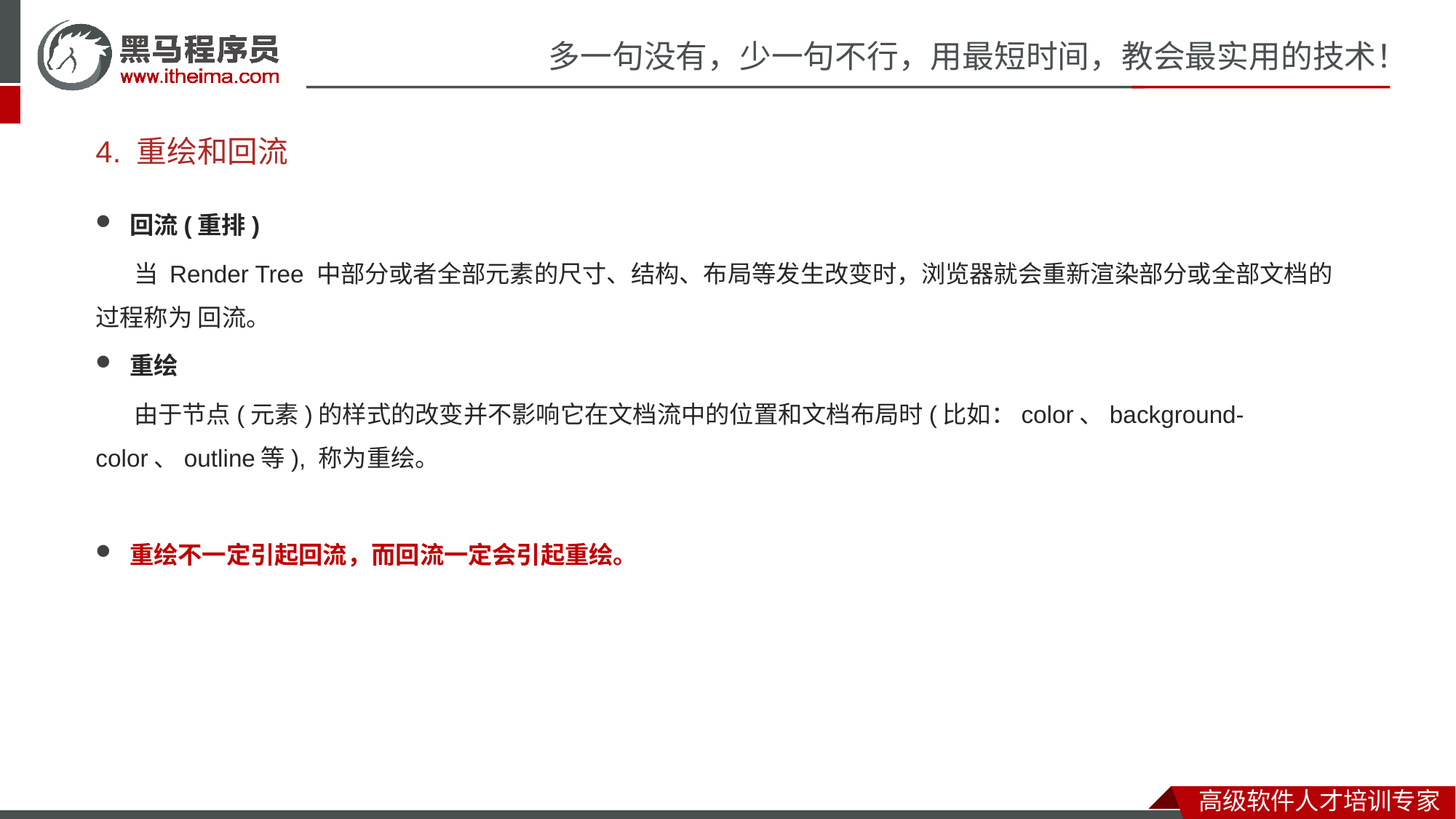

# 4. 重绘和回流
回流(重排)
      当 Render Tree 中部分或者全部元素的尺寸、结构、布局等发生改变时，浏览器就会重新渲染部分或全部文档的过程称为 回流。
重绘
      由于节点(元素)的样式的改变并不影响它在文档流中的位置和文档布局时(比如：color、background-color、outline等), 称为重绘。

重绘不一定引起回流，而回流一定会引起重绘。